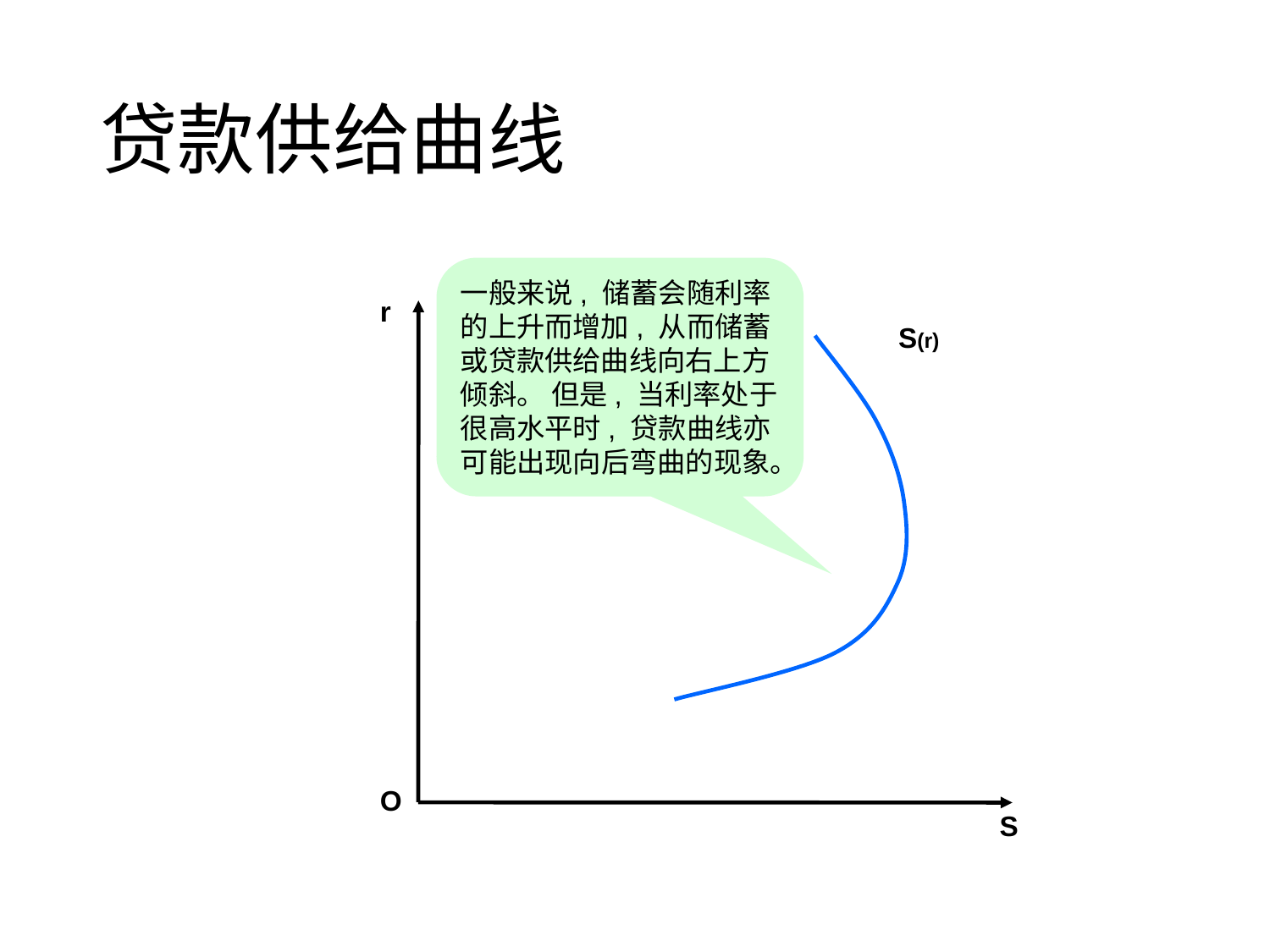

# 贷款供给曲线

一般来说, 储蓄会随利率的上升而增加, 从而储蓄或贷款供给曲线向右上方倾斜。 但是, 当利率处于很高水平时, 贷款曲线亦可能出现向后弯曲的现象。
r

S(r)

O

S